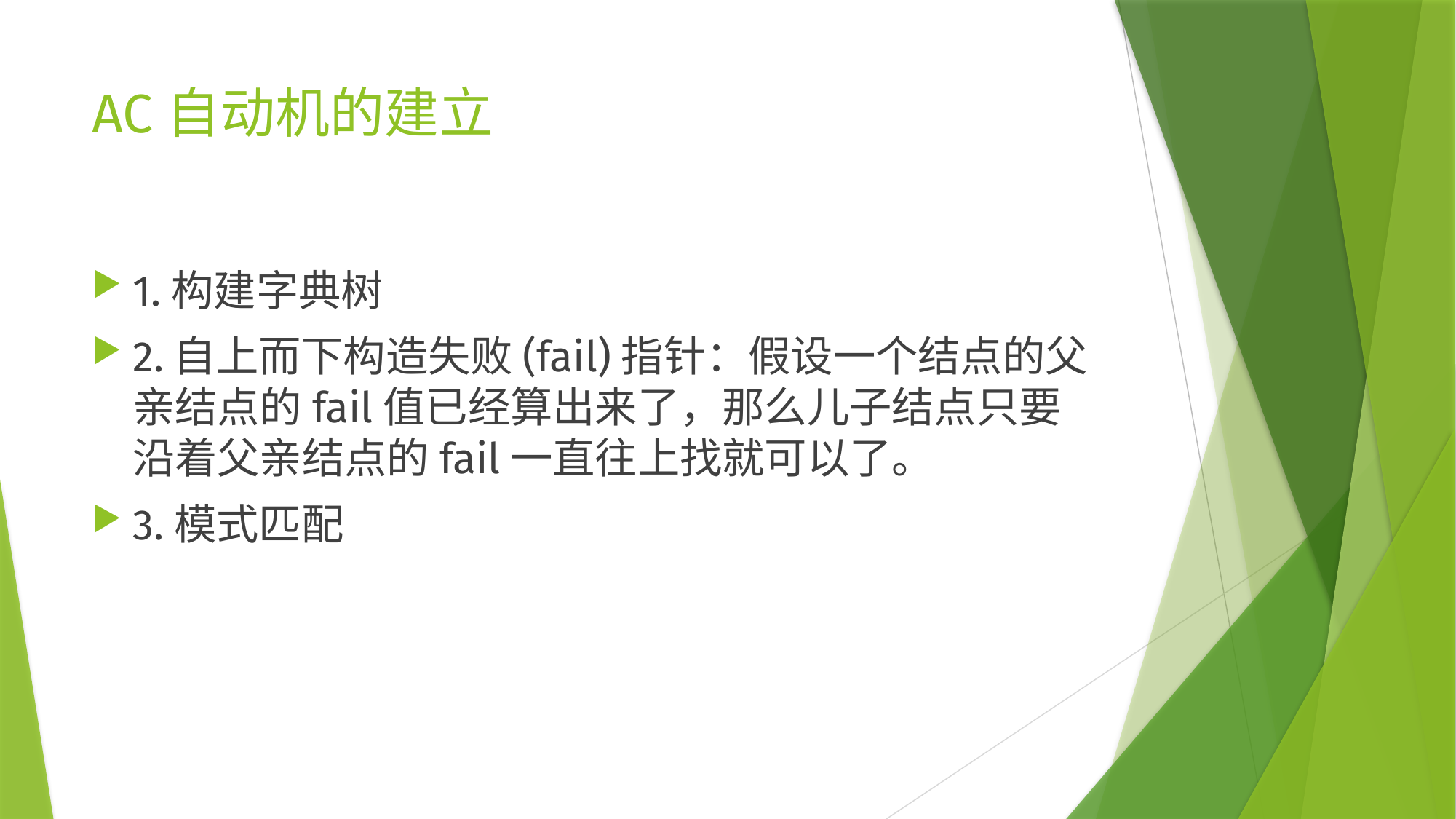

# AC自动机的建立
1.构建字典树
2.自上而下构造失败(fail)指针：假设一个结点的父亲结点的fail值已经算出来了，那么儿子结点只要沿着父亲结点的fail一直往上找就可以了。
3.模式匹配